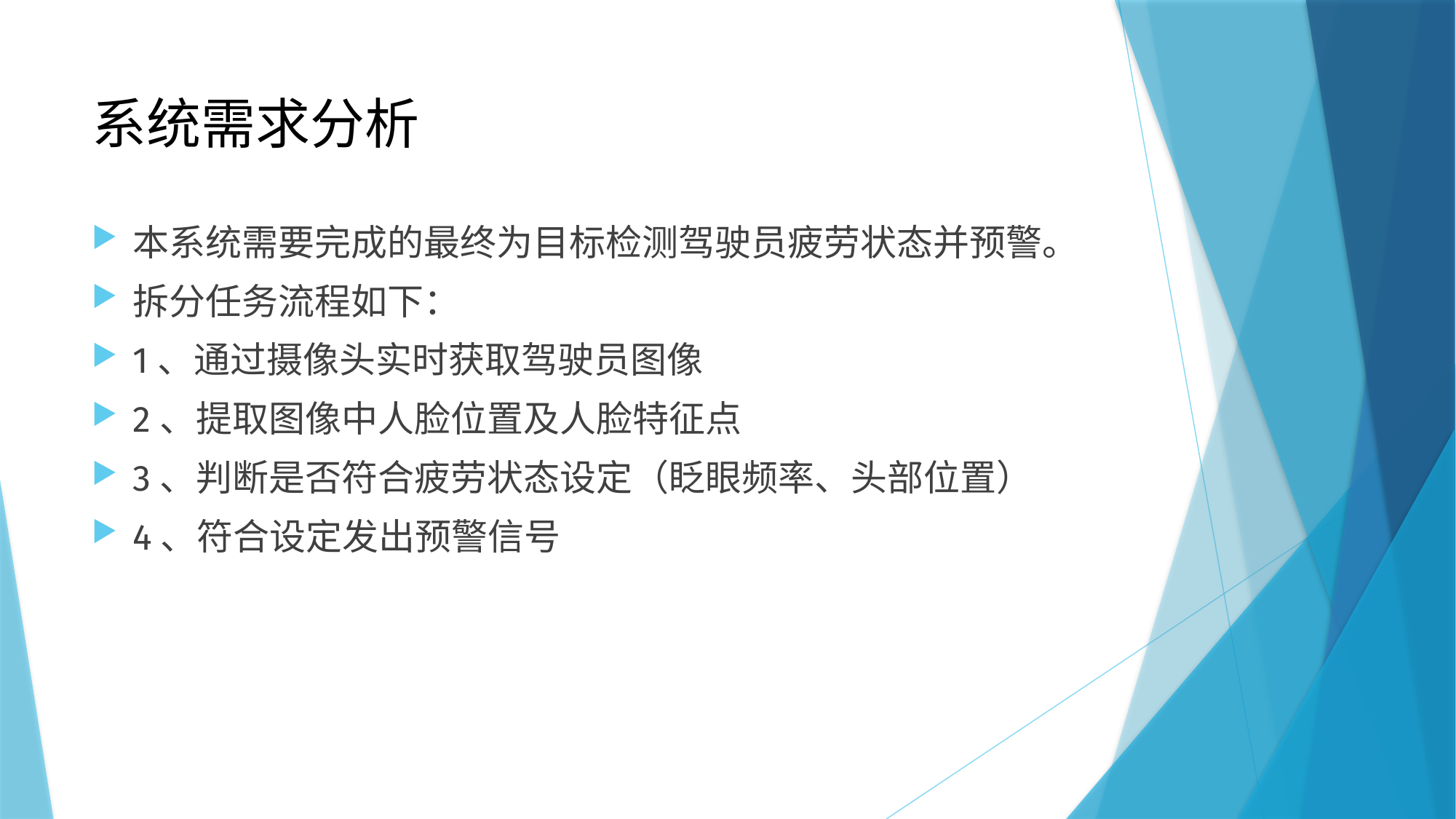

# 系统需求分析
本系统需要完成的最终为目标检测驾驶员疲劳状态并预警。
拆分任务流程如下：
1、通过摄像头实时获取驾驶员图像
2、提取图像中人脸位置及人脸特征点
3、判断是否符合疲劳状态设定（眨眼频率、头部位置）
4、符合设定发出预警信号